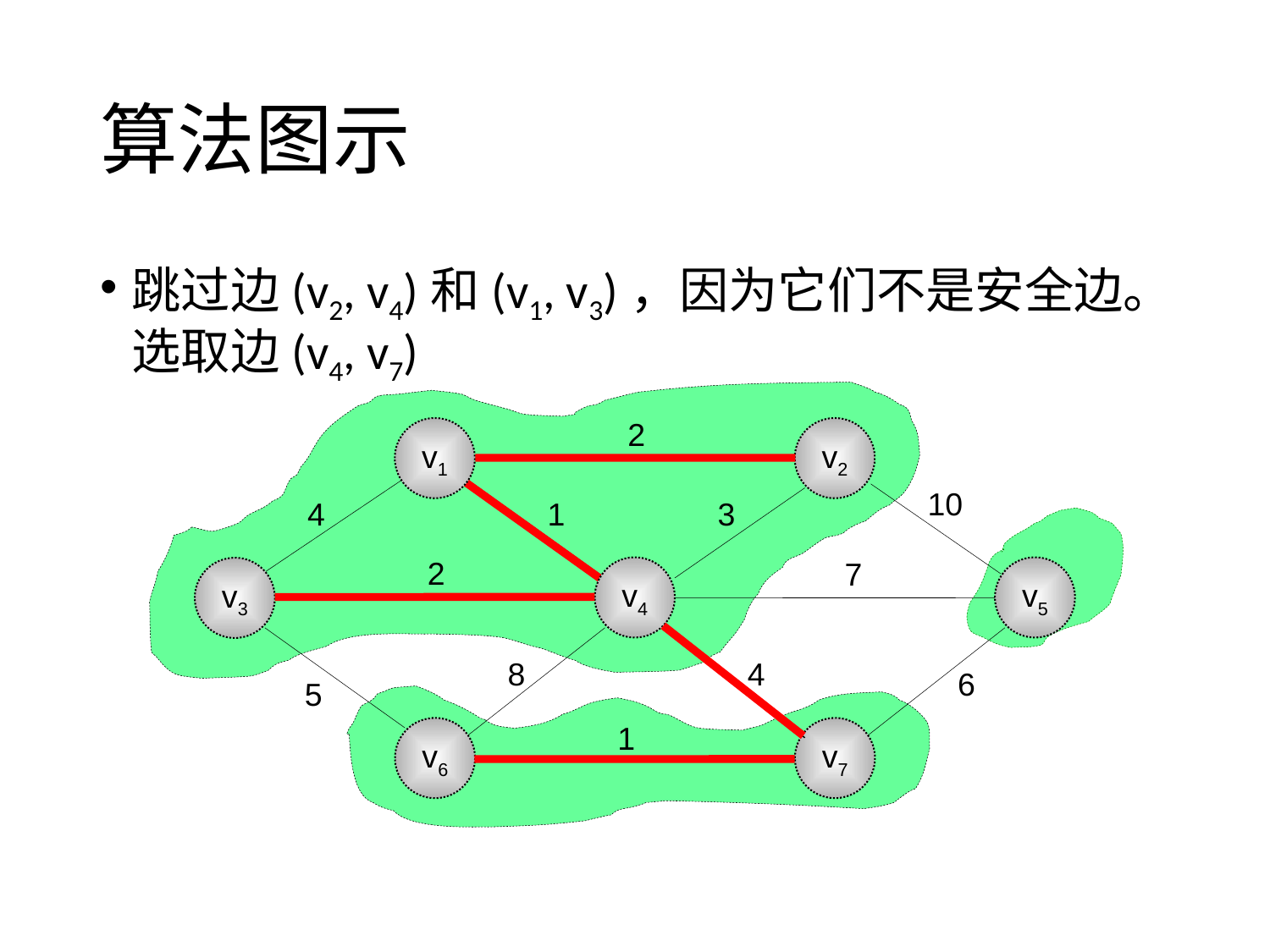

# 算法图示
跳过边(v2, v4)和(v1, v3)，因为它们不是安全边。选取边(v4, v7)

2
v1
v2

10

4
1

3

2
7
v4
v5
v3

8
4
6
5

1
v6
v7